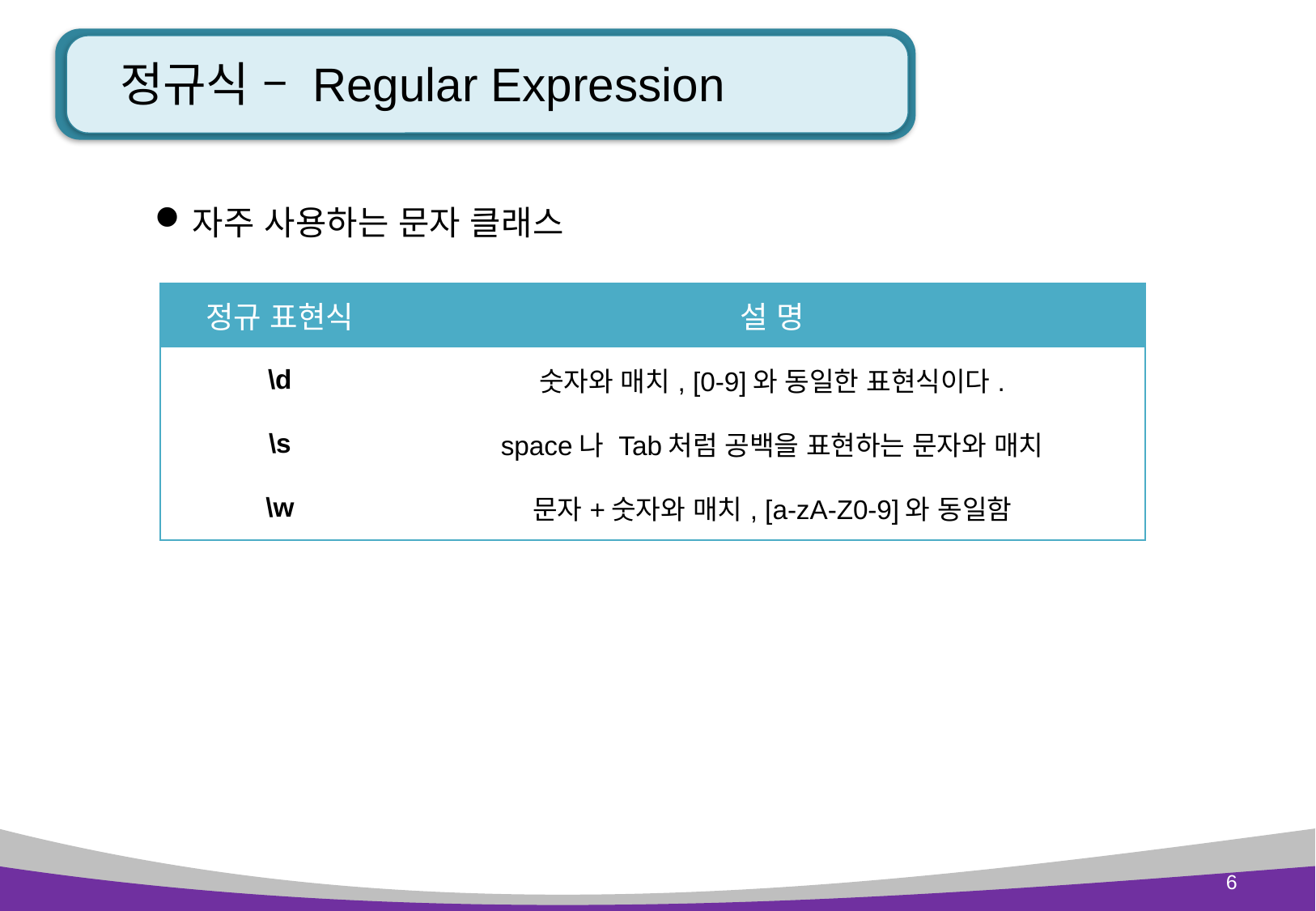

# 정규식 – Regular Expression
자주 사용하는 문자 클래스
| 정규 표현식 | 설 명 |
| --- | --- |
| \d | 숫자와 매치, [0-9]와 동일한 표현식이다. |
| \s | space나 Tab처럼 공백을 표현하는 문자와 매치 |
| \w | 문자+숫자와 매치, [a-zA-Z0-9]와 동일함 |
6